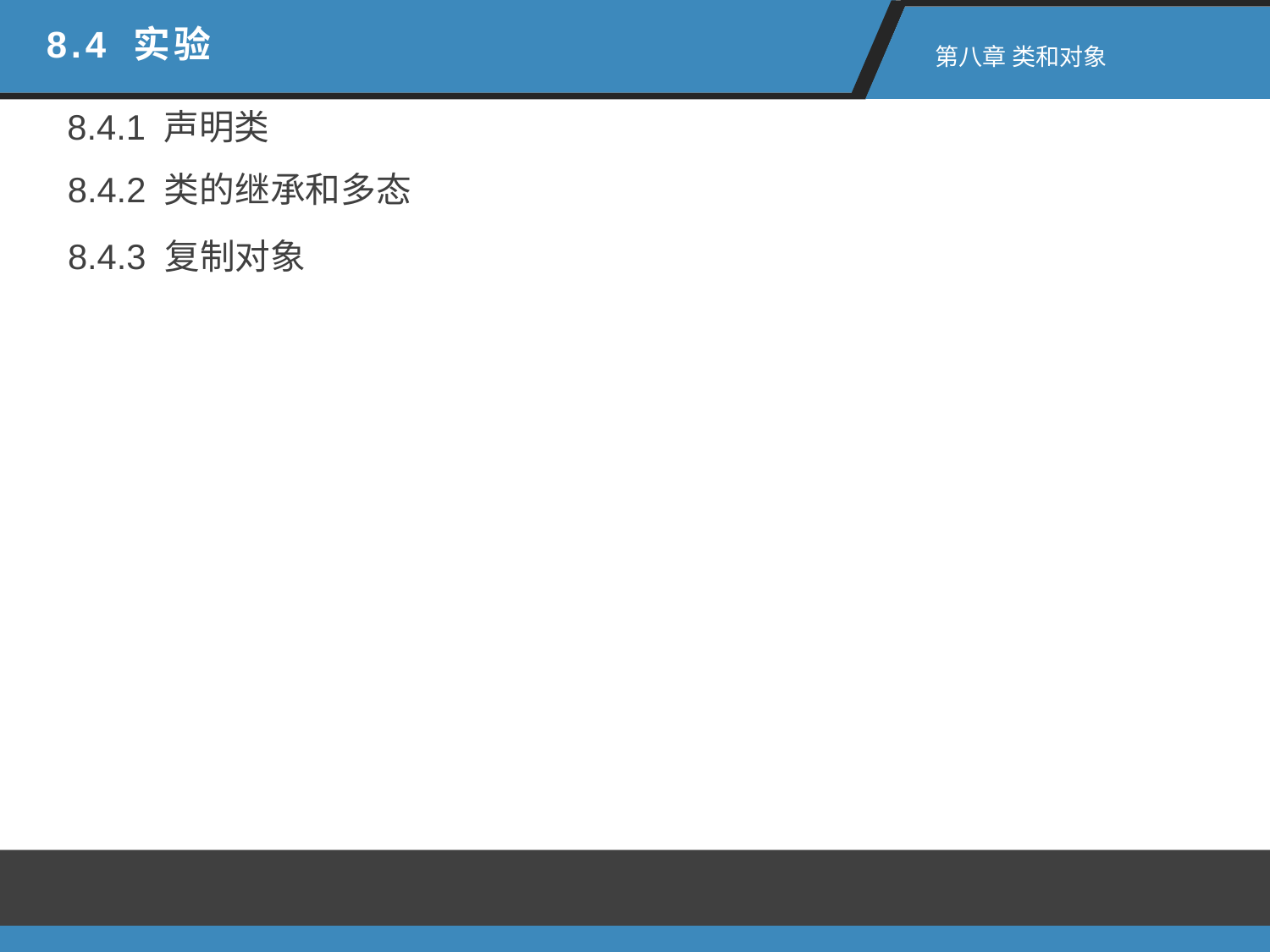

8.4 实验
  第八章 类和对象
8.4.1 声明类
8.4.2 类的继承和多态
8.4.3 复制对象